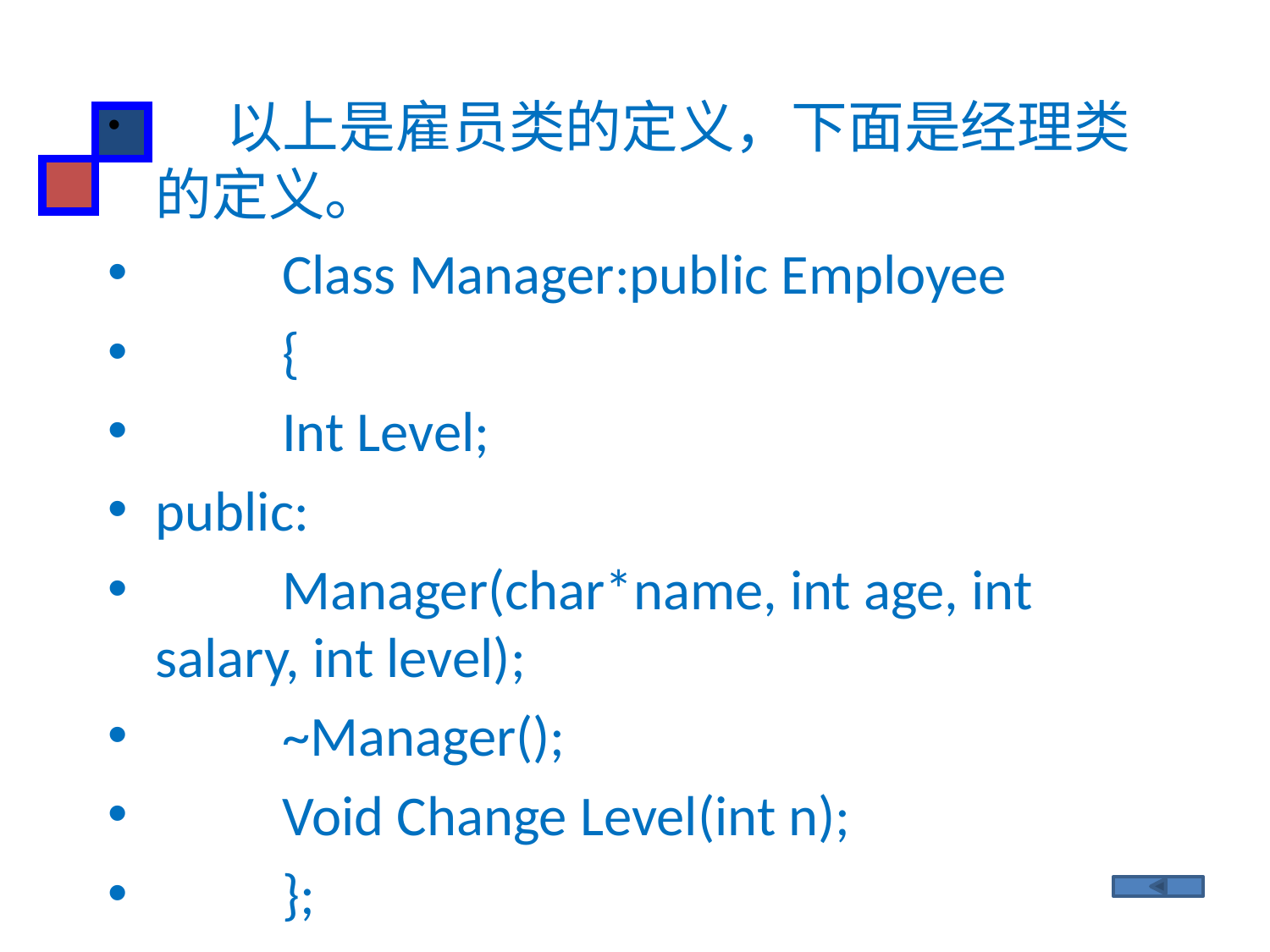

以上是雇员类的定义，下面是经理类的定义。
　　Class Manager:public Employee
　　{
　　Int Level;
public:
　　Manager(char*name, int age, int salary, int level);
　　~Manager();
　　Void Change Level(int n);
　　};